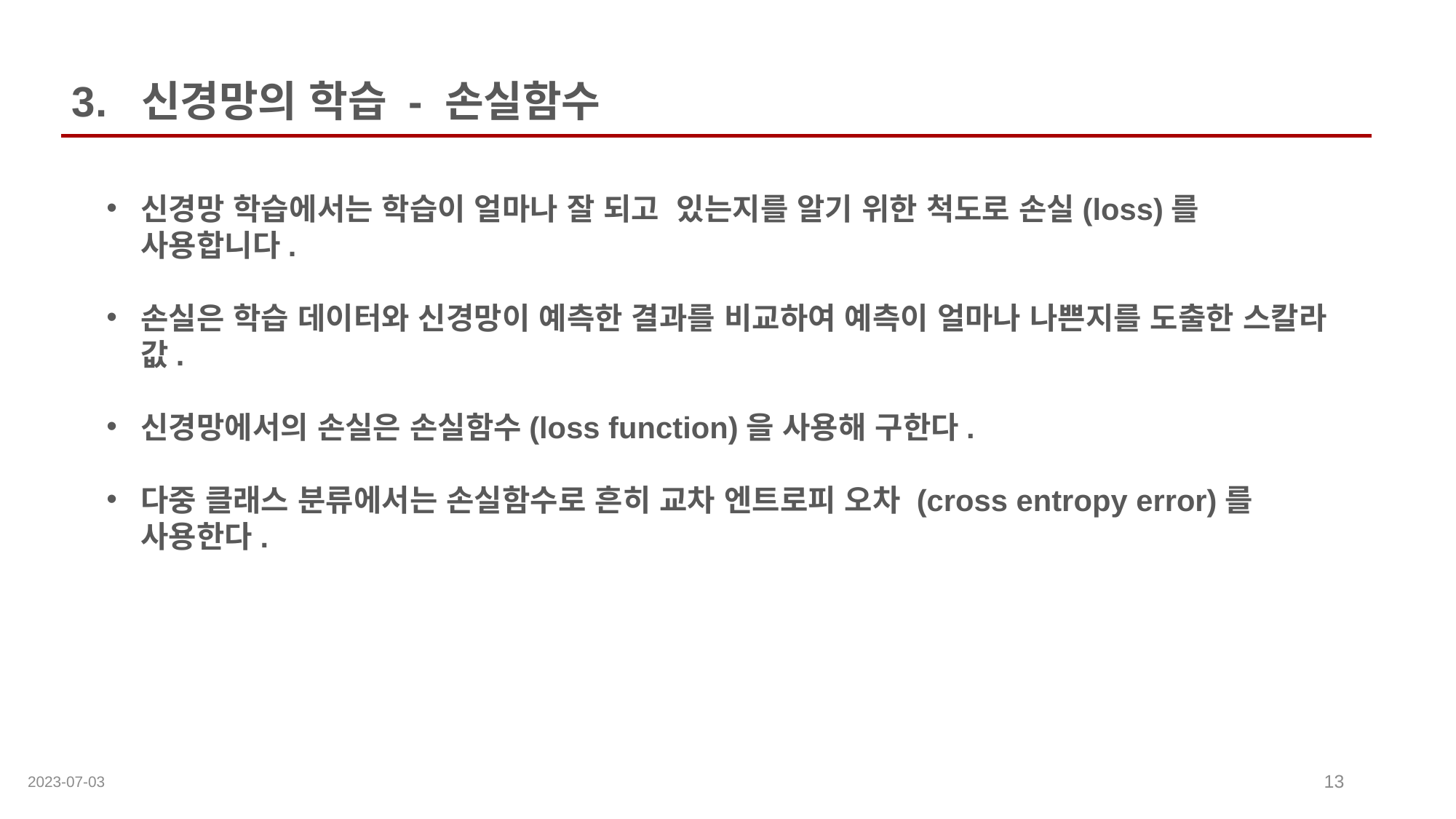

3.  신경망의 학습 - 손실함수
신경망 학습에서는 학습이 얼마나 잘 되고  있는지를 알기 위한 척도로 손실(loss)를 사용합니다.

손실은 학습 데이터와 신경망이 예측한 결과를 비교하여 예측이 얼마나 나쁜지를 도출한 스칼라 값.

신경망에서의 손실은 손실함수(loss function)을 사용해 구한다.

다중 클래스 분류에서는 손실함수로 흔히 교차 엔트로피 오차 (cross entropy error)를 사용한다.

2023-07-03
13